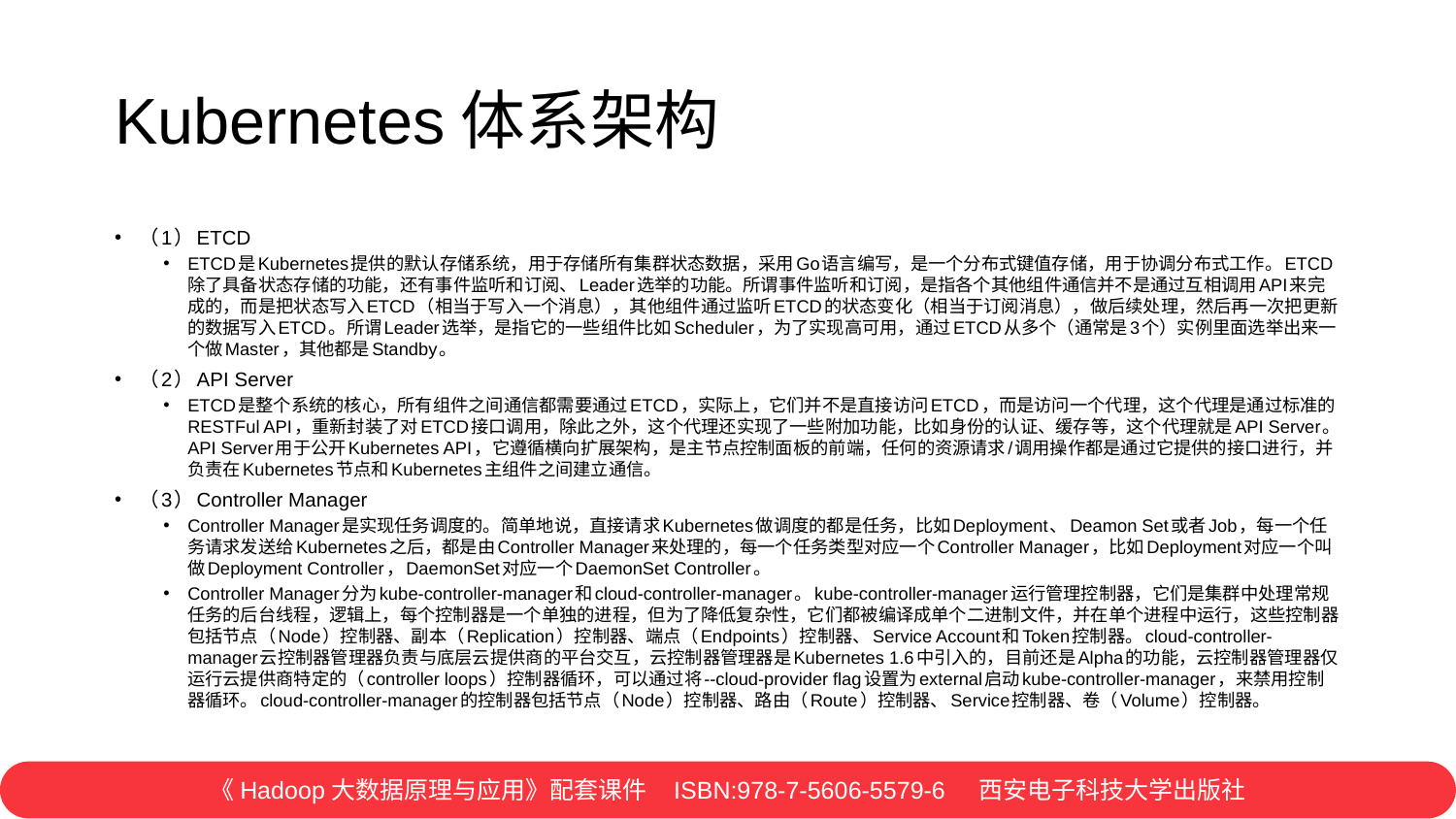

# Kubernetes体系架构
（1）ETCD
ETCD是Kubernetes提供的默认存储系统，用于存储所有集群状态数据，采用Go语言编写，是一个分布式键值存储，用于协调分布式工作。ETCD除了具备状态存储的功能，还有事件监听和订阅、Leader选举的功能。所谓事件监听和订阅，是指各个其他组件通信并不是通过互相调用API来完成的，而是把状态写入ETCD（相当于写入一个消息），其他组件通过监听ETCD的状态变化（相当于订阅消息），做后续处理，然后再一次把更新的数据写入ETCD。所谓Leader选举，是指它的一些组件比如Scheduler，为了实现高可用，通过ETCD从多个（通常是3个）实例里面选举出来一个做Master，其他都是Standby。
（2）API Server
ETCD是整个系统的核心，所有组件之间通信都需要通过ETCD，实际上，它们并不是直接访问ETCD，而是访问一个代理，这个代理是通过标准的RESTFul API，重新封装了对ETCD接口调用，除此之外，这个代理还实现了一些附加功能，比如身份的认证、缓存等，这个代理就是API Server。API Server用于公开Kubernetes API，它遵循横向扩展架构，是主节点控制面板的前端，任何的资源请求/调用操作都是通过它提供的接口进行，并负责在Kubernetes节点和Kubernetes主组件之间建立通信。
（3）Controller Manager
Controller Manager是实现任务调度的。简单地说，直接请求Kubernetes做调度的都是任务，比如Deployment、Deamon Set或者Job，每一个任务请求发送给Kubernetes之后，都是由Controller Manager来处理的，每一个任务类型对应一个Controller Manager，比如Deployment对应一个叫做Deployment Controller，DaemonSet对应一个DaemonSet Controller。
Controller Manager分为kube-controller-manager和cloud-controller-manager。kube-controller-manager运行管理控制器，它们是集群中处理常规任务的后台线程，逻辑上，每个控制器是一个单独的进程，但为了降低复杂性，它们都被编译成单个二进制文件，并在单个进程中运行，这些控制器包括节点（Node）控制器、副本（Replication）控制器、端点（Endpoints）控制器、Service Account和Token控制器。cloud-controller-manager云控制器管理器负责与底层云提供商的平台交互，云控制器管理器是Kubernetes 1.6中引入的，目前还是Alpha的功能，云控制器管理器仅运行云提供商特定的（controller loops）控制器循环，可以通过将--cloud-provider flag设置为external启动kube-controller-manager，来禁用控制器循环。cloud-controller-manager的控制器包括节点（Node）控制器、路由（Route）控制器、Service控制器、卷（Volume）控制器。